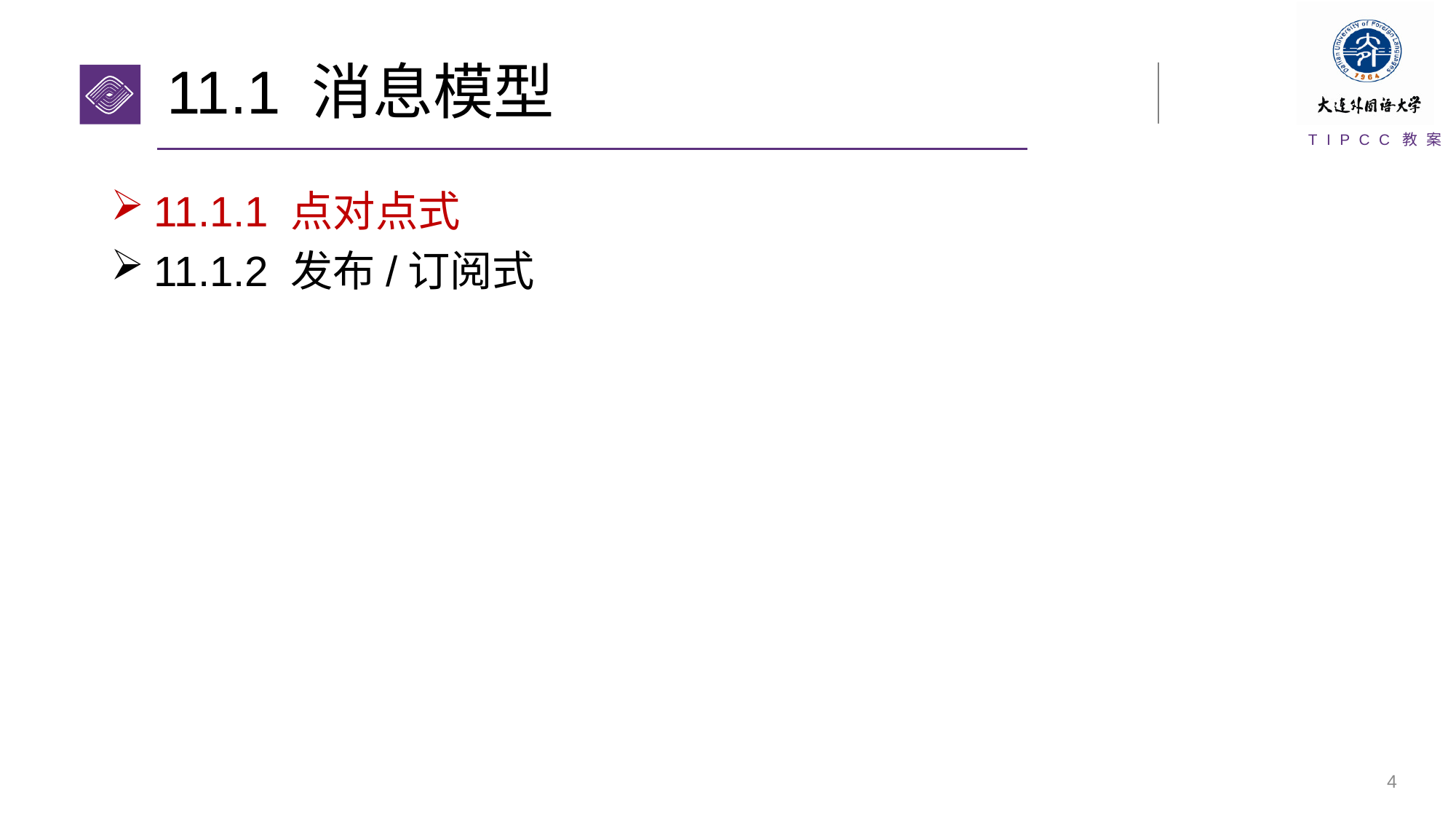

# 11.1 消息模型
11.1.1 点对点式
11.1.2 发布/订阅式
4